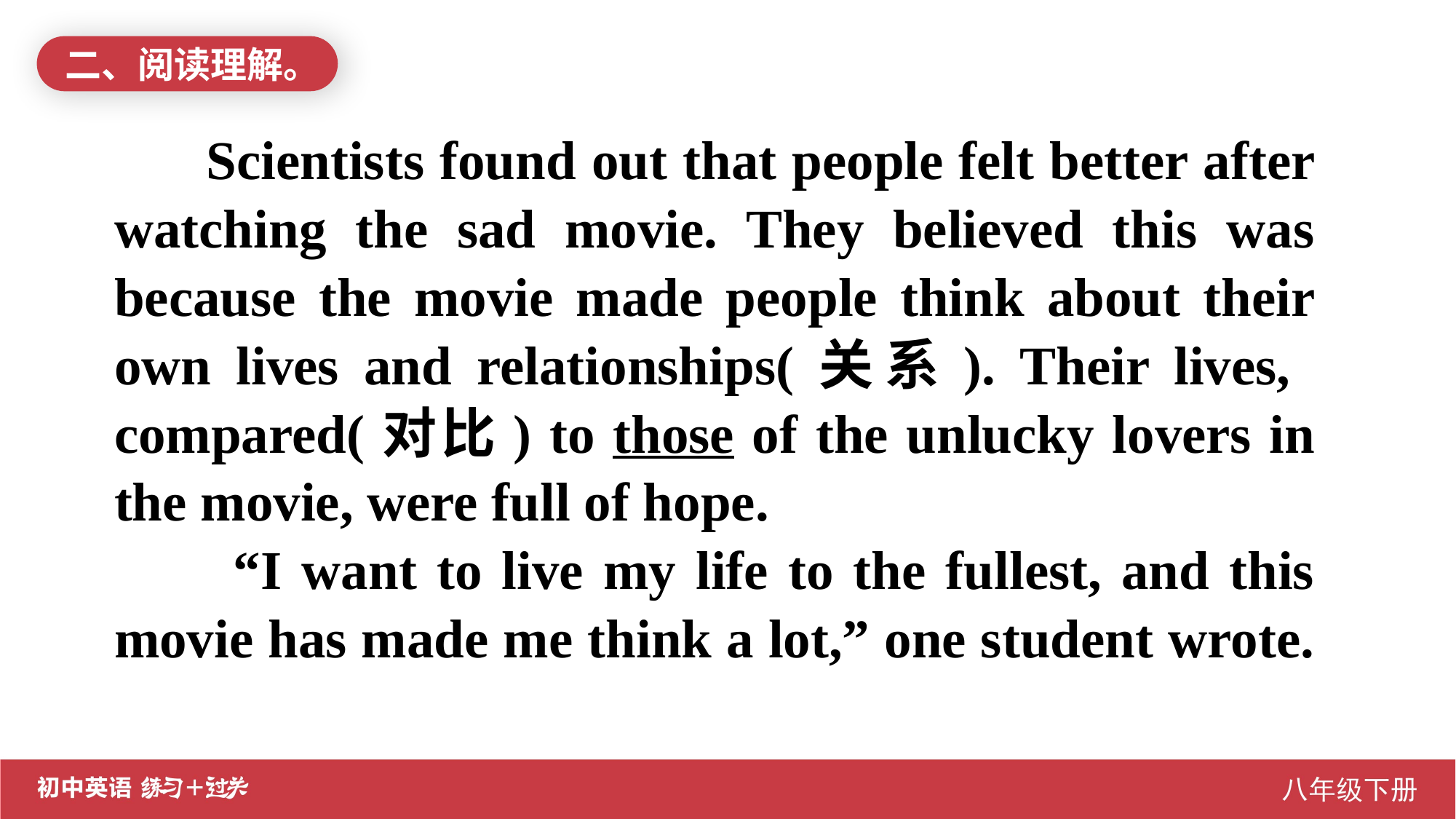

二、阅读理解。
      Scientists found out that people felt better after watching the sad movie. They believed this was because the movie made people think about their own lives and relationships(关系). Their lives,  compared(对比) to those of the unlucky lovers in the movie, were full of hope.
      “I want to live my life to the fullest, and this movie has made me think a lot,” one student wrote.